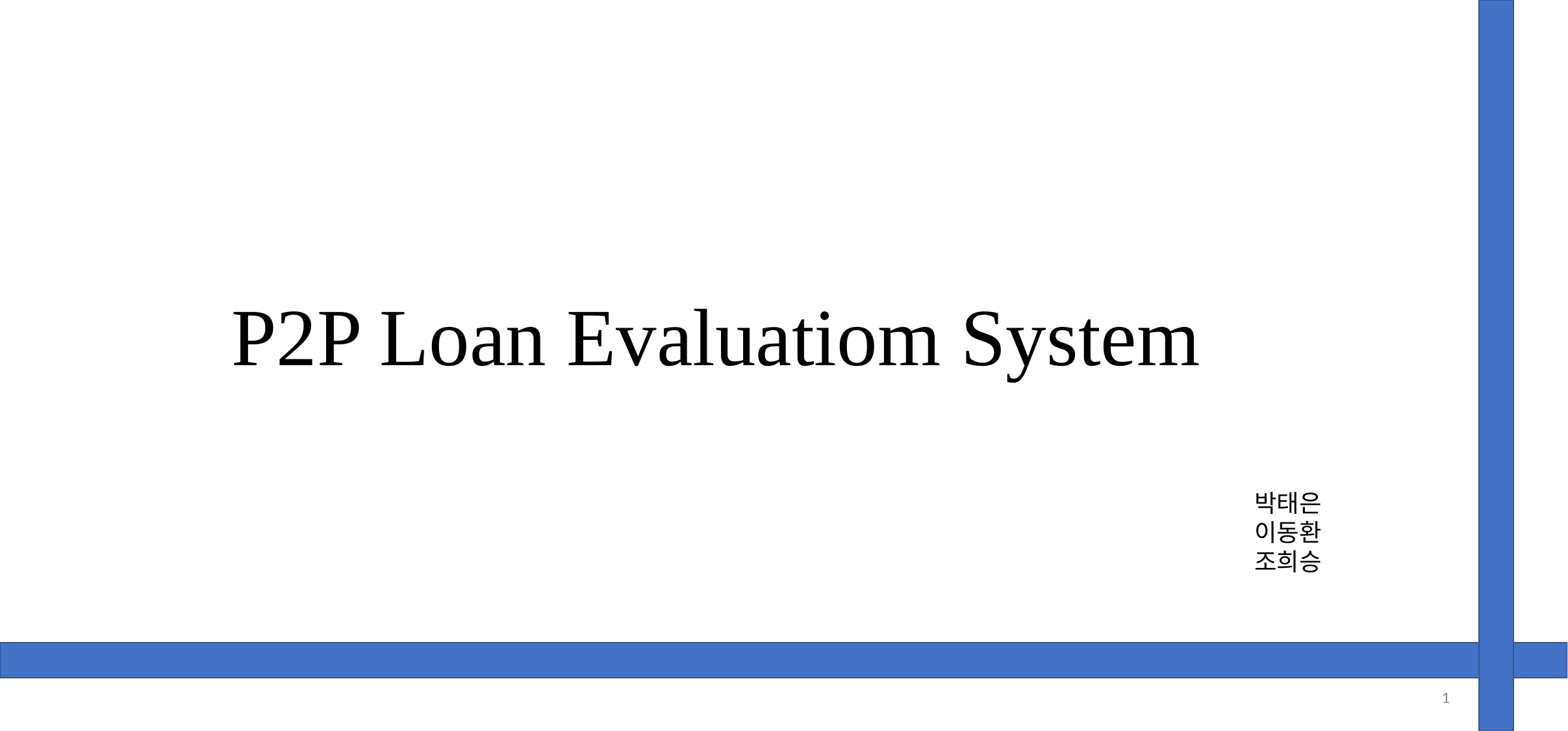

P2P Loan Evaluatiom System

박태은
이동환
조희승

1